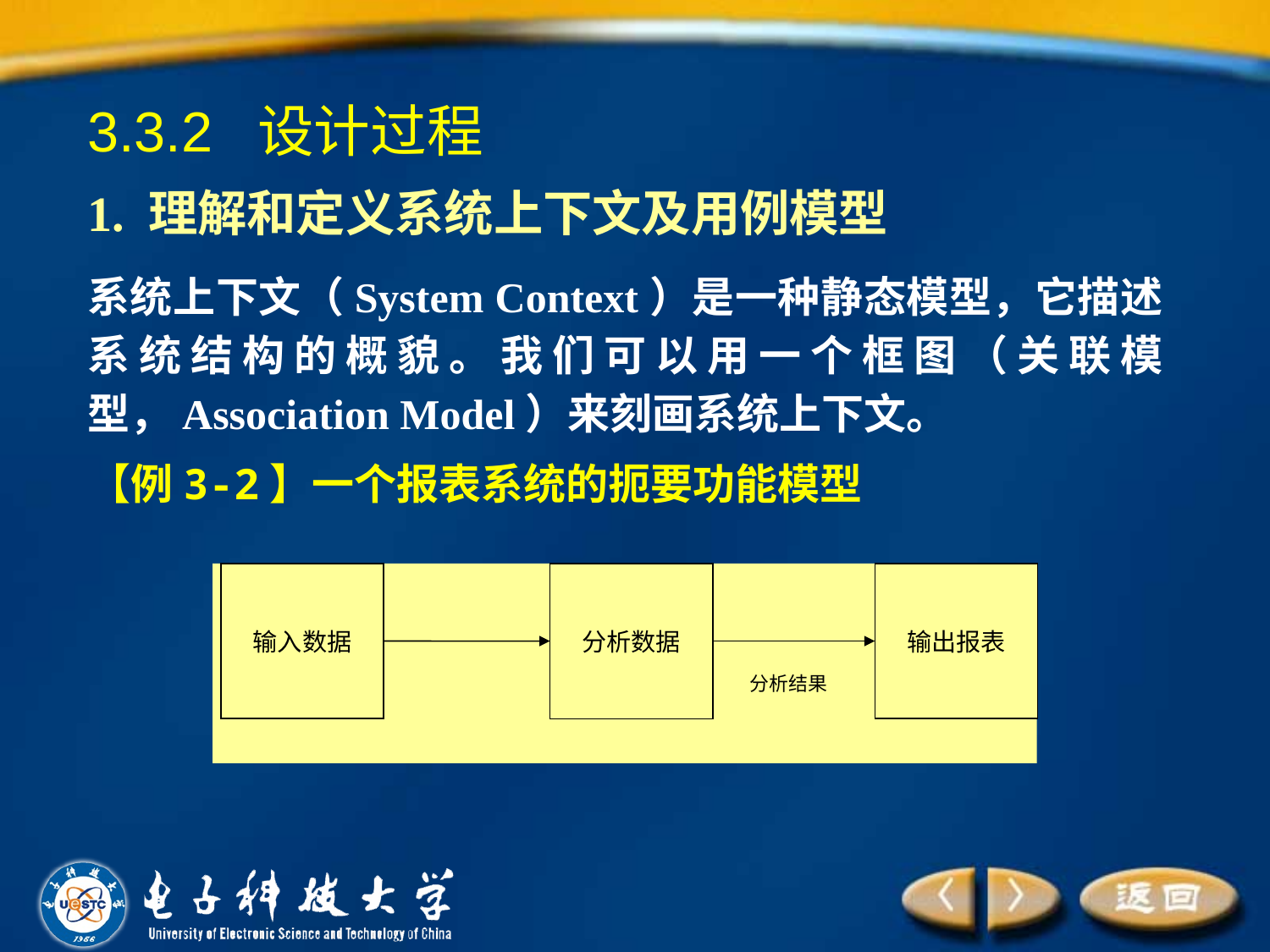

3.3.2  设计过程
1. 理解和定义系统上下文及用例模型
系统上下文（System Context）是一种静态模型，它描述系统结构的概貌。我们可以用一个框图（关联模型，Association Model）来刻画系统上下文。
【例3-2】一个报表系统的扼要功能模型

输入数据
分析数据
输出报表
分析结果